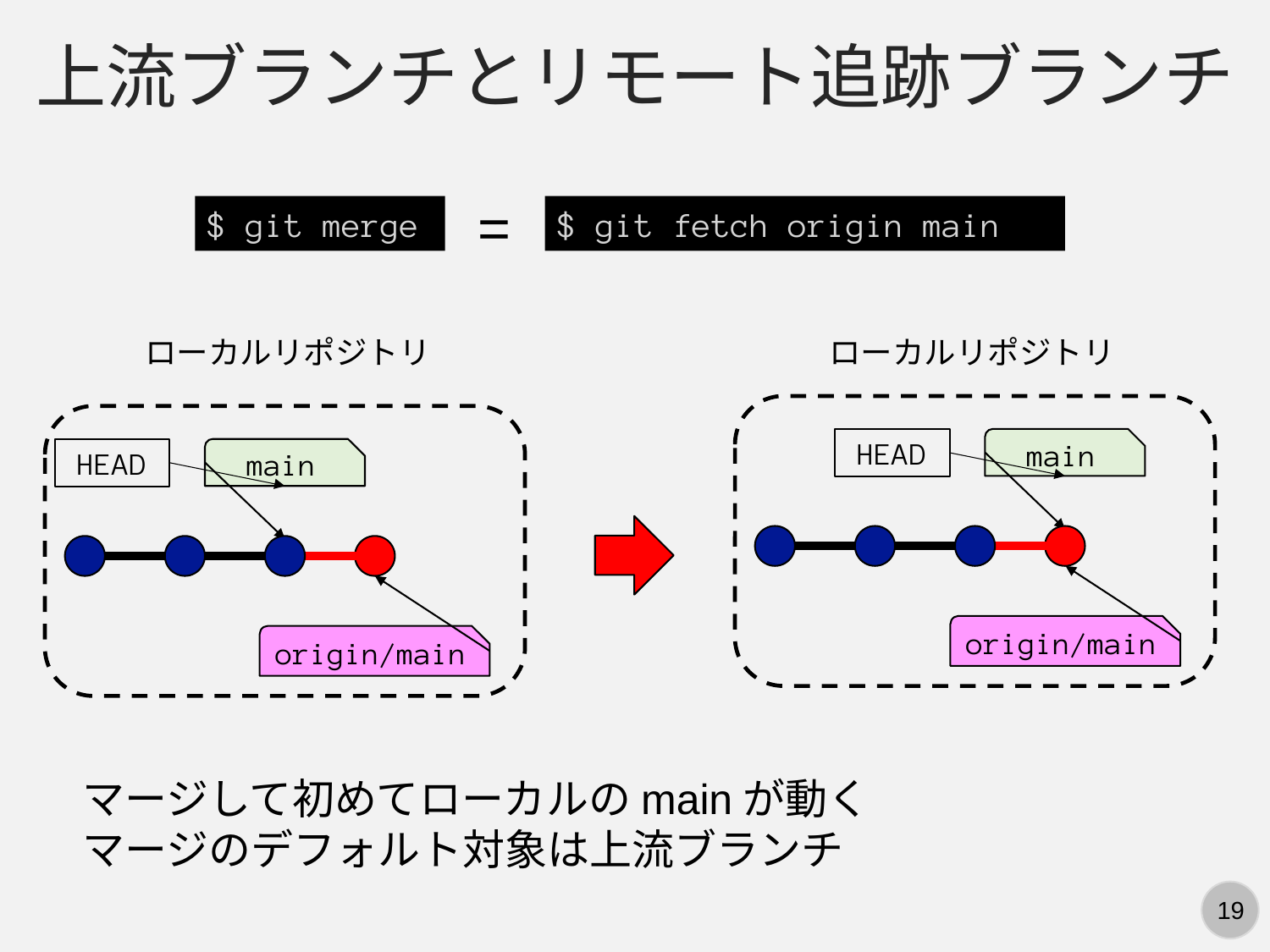

上流ブランチとリモート追跡ブランチ
=
$ git merge
$ git fetch origin main
ローカルリポジトリ
ローカルリポジトリ

HEAD
main
HEAD
main

origin/main
origin/main
マージして初めてローカルのmainが動く
マージのデフォルト対象は上流ブランチ